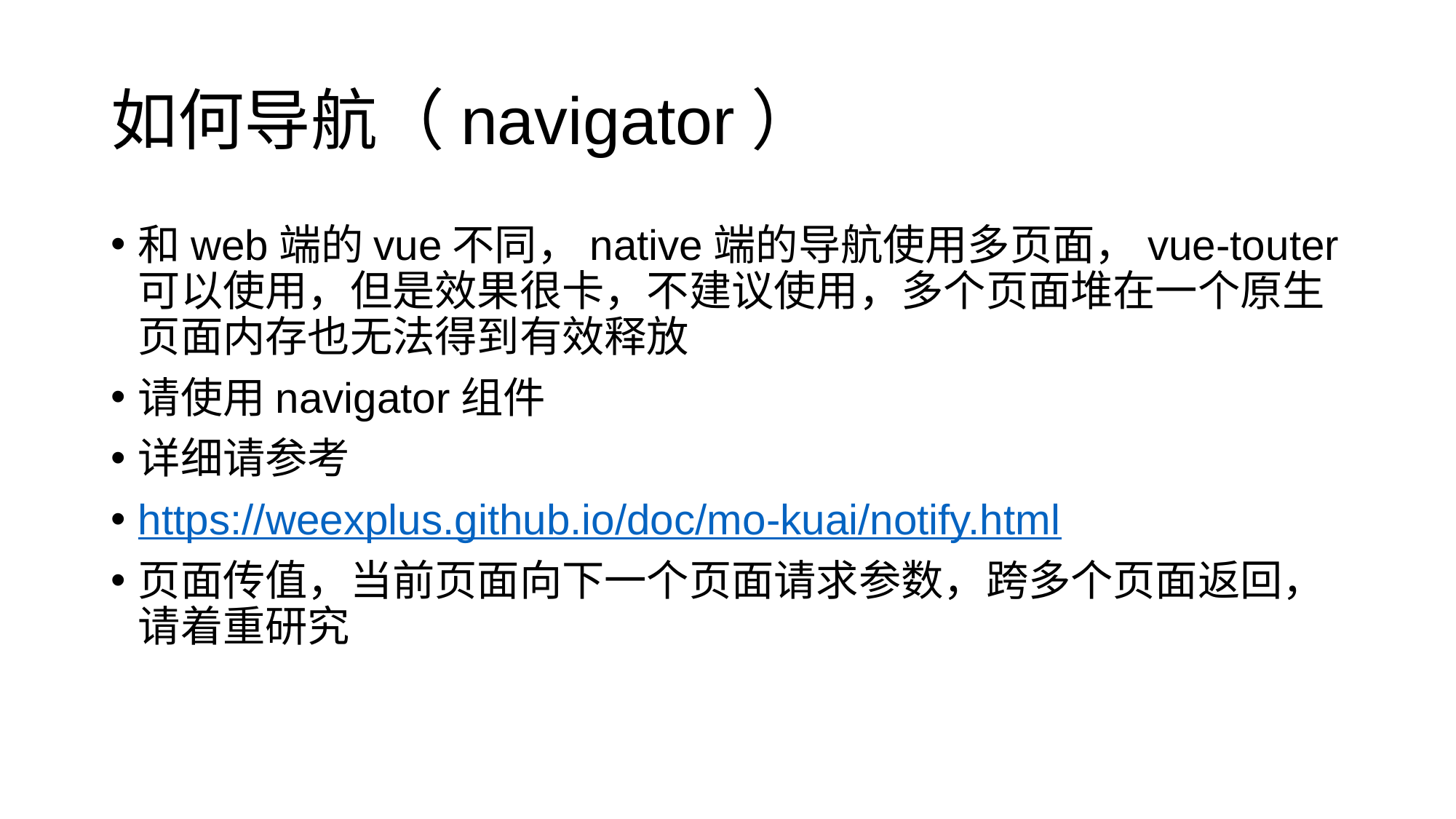

# 如何导航（navigator）
和web端的vue不同，native端的导航使用多页面，vue-touter可以使用，但是效果很卡，不建议使用，多个页面堆在一个原生页面内存也无法得到有效释放
请使用navigator组件
详细请参考
https://weexplus.github.io/doc/mo-kuai/notify.html
页面传值，当前页面向下一个页面请求参数，跨多个页面返回，请着重研究